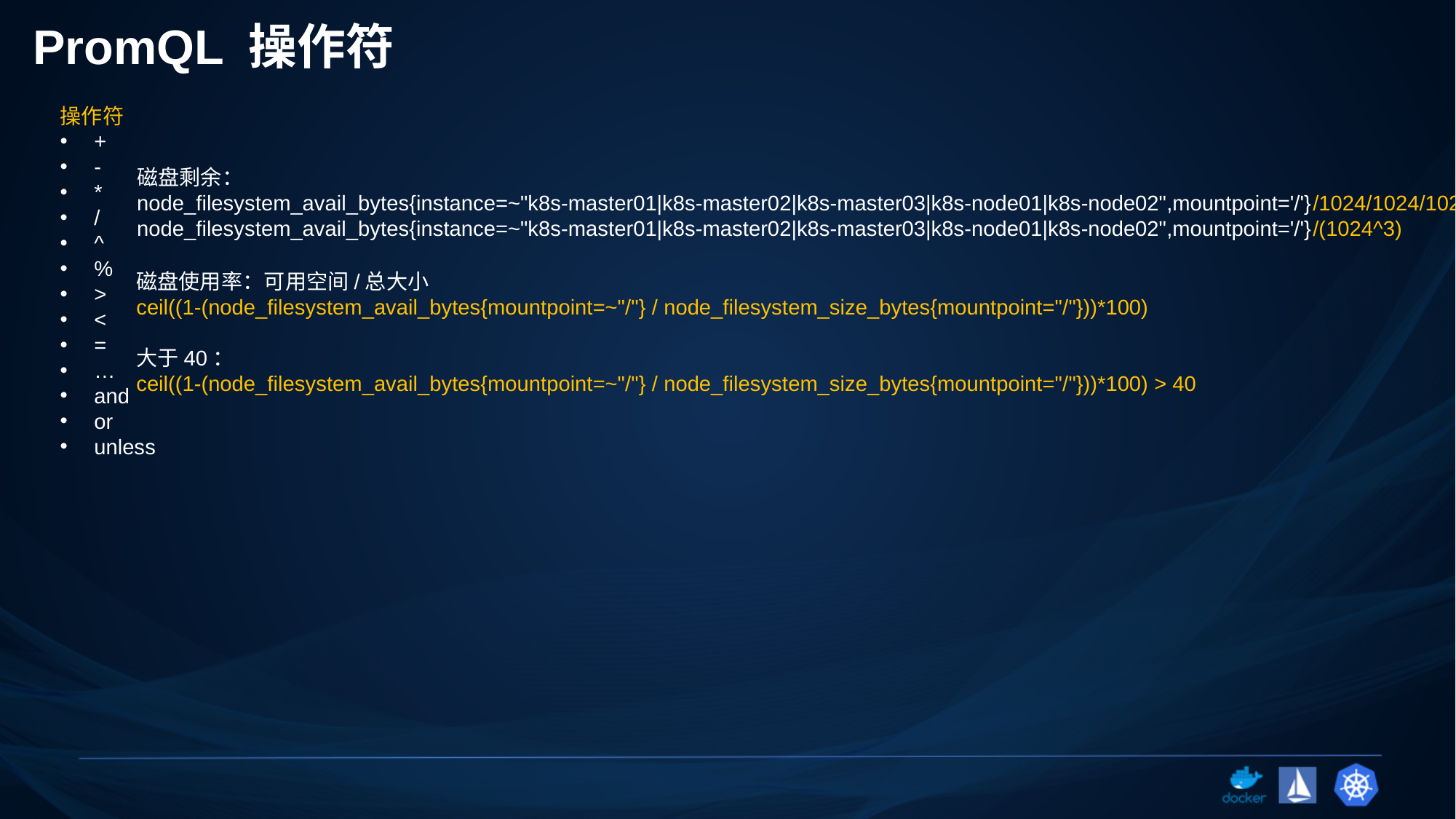

PromQL 操作符
操作符
+
-
*
/
^
%
>
<
=
…
and
or
unless
磁盘剩余：
node_filesystem_avail_bytes{instance=~"k8s-master01|k8s-master02|k8s-master03|k8s-node01|k8s-node02",mountpoint='/'}/1024/1024/1024
node_filesystem_avail_bytes{instance=~"k8s-master01|k8s-master02|k8s-master03|k8s-node01|k8s-node02",mountpoint='/'}/(1024^3)
磁盘使用率：可用空间/总大小
ceil((1-(node_filesystem_avail_bytes{mountpoint=~"/"} / node_filesystem_size_bytes{mountpoint="/"}))*100)

大于40：
ceil((1-(node_filesystem_avail_bytes{mountpoint=~"/"} / node_filesystem_size_bytes{mountpoint="/"}))*100) > 40